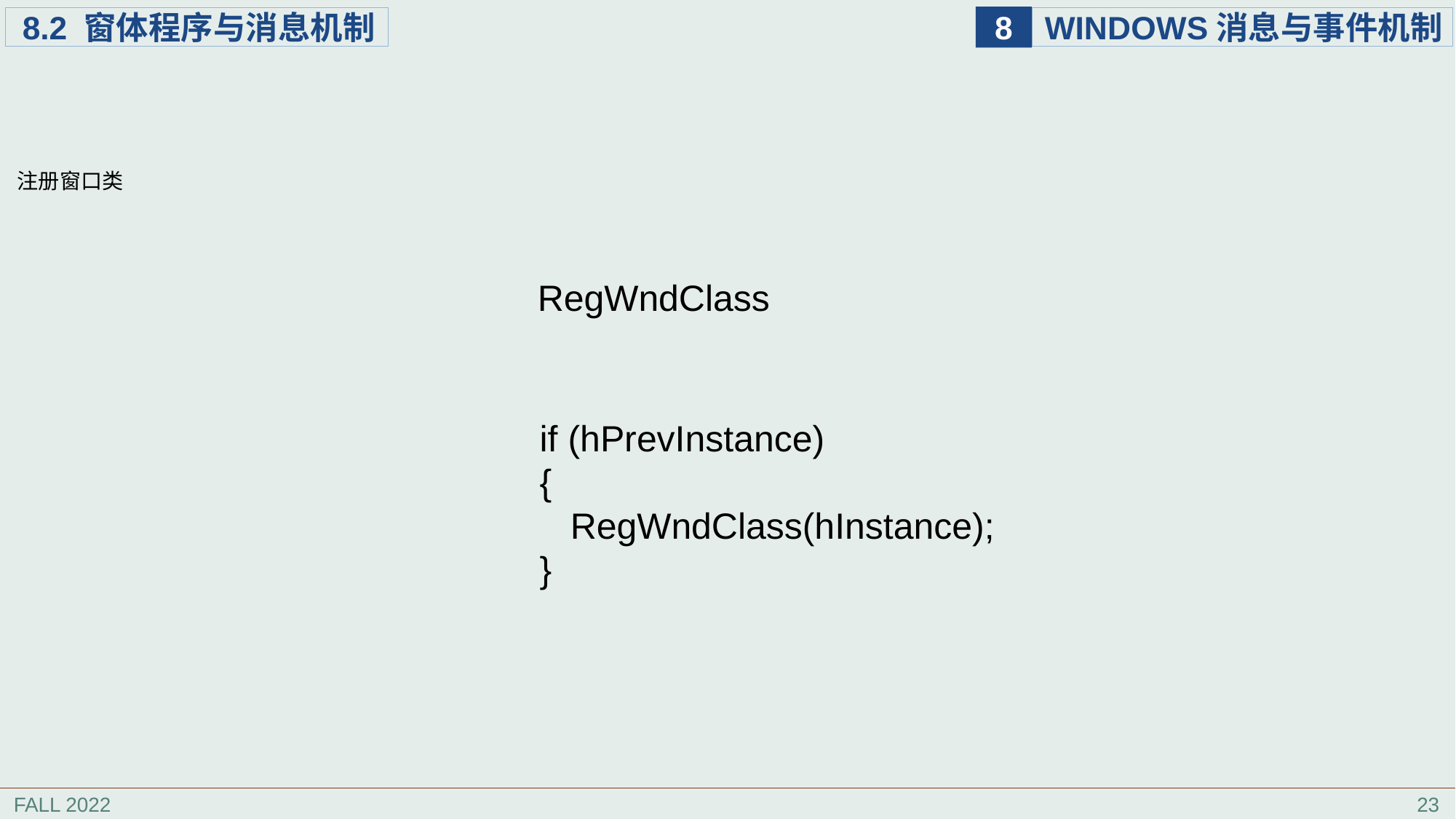

注册窗口类
 RegWndClass
if (hPrevInstance)
{
   RegWndClass(hInstance);
}